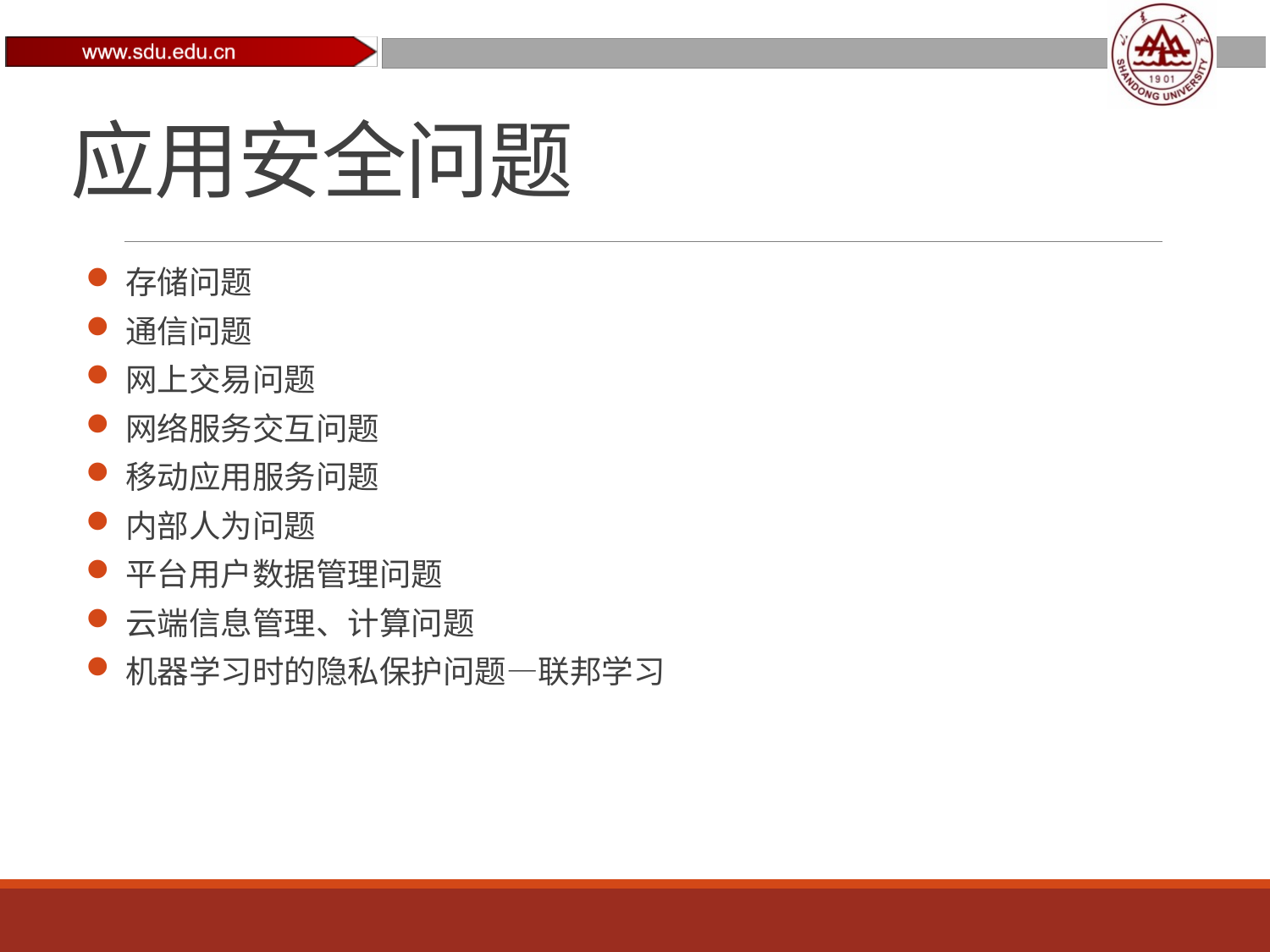

# 应用安全问题
存储问题
通信问题
网上交易问题
网络服务交互问题
移动应用服务问题
内部人为问题
平台用户数据管理问题
云端信息管理、计算问题
机器学习时的隐私保护问题—联邦学习